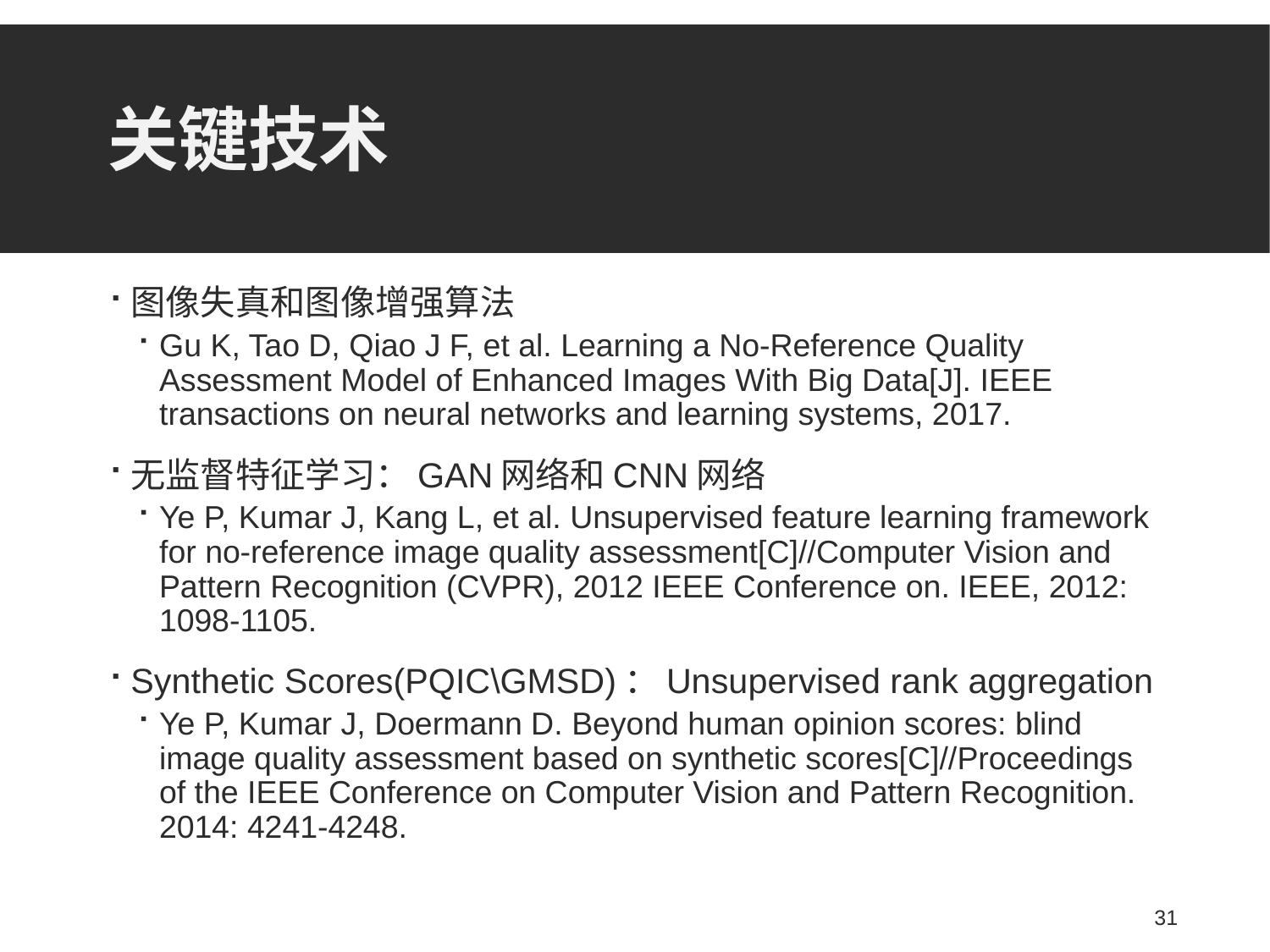

# 关键技术
图像失真和图像增强算法
Gu K, Tao D, Qiao J F, et al. Learning a No-Reference Quality Assessment Model of Enhanced Images With Big Data[J]. IEEE transactions on neural networks and learning systems, 2017.
无监督特征学习：GAN网络和CNN网络
Ye P, Kumar J, Kang L, et al. Unsupervised feature learning framework for no-reference image quality assessment[C]//Computer Vision and Pattern Recognition (CVPR), 2012 IEEE Conference on. IEEE, 2012: 1098-1105.
Synthetic Scores(PQIC\GMSD)：Unsupervised rank aggregation
Ye P, Kumar J, Doermann D. Beyond human opinion scores: blind image quality assessment based on synthetic scores[C]//Proceedings of the IEEE Conference on Computer Vision and Pattern Recognition. 2014: 4241-4248.
31